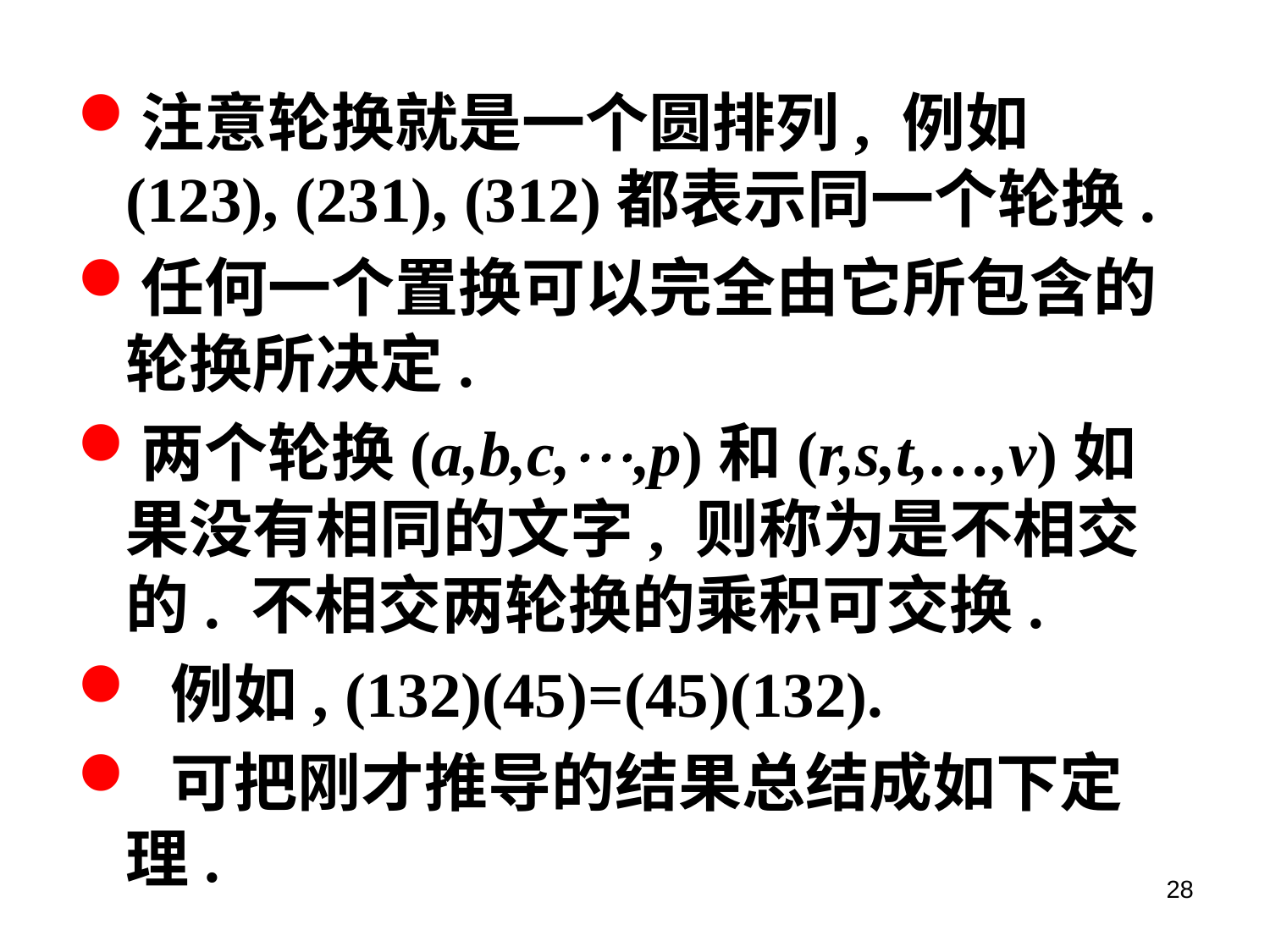

注意轮换就是一个圆排列, 例如(123), (231), (312)都表示同一个轮换.
任何一个置换可以完全由它所包含的轮换所决定.
两个轮换(a,b,c,…,p)和(r,s,t,…,v)如果没有相同的文字, 则称为是不相交的. 不相交两轮换的乘积可交换.
 例如, (132)(45)=(45)(132).
 可把刚才推导的结果总结成如下定理.

28